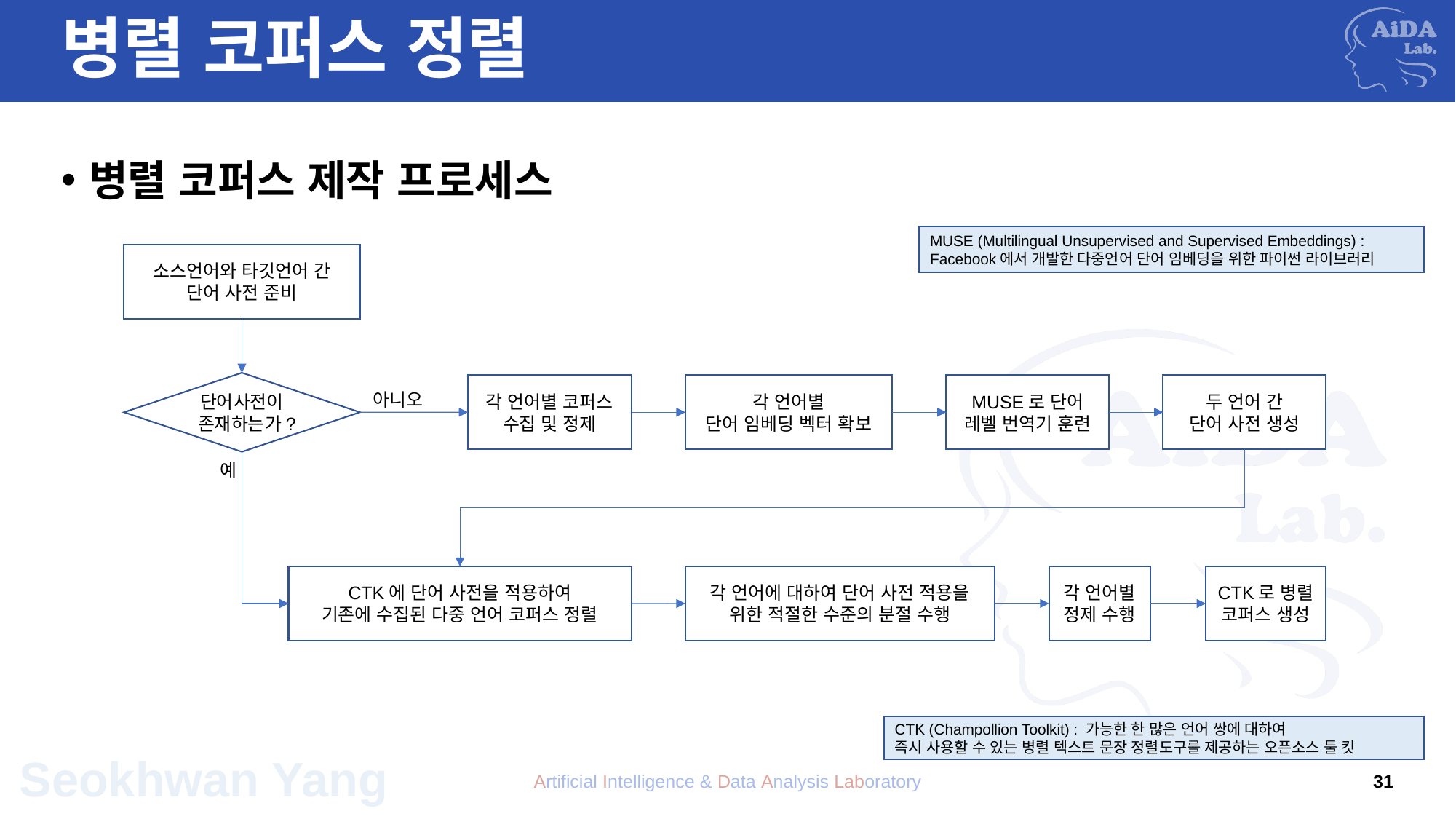

# 병렬 코퍼스 정렬
병렬 코퍼스 제작 프로세스
MUSE (Multilingual Unsupervised and Supervised Embeddings) :
Facebook에서 개발한 다중언어 단어 임베딩을 위한 파이썬 라이브러리
소스언어와 타깃언어 간
단어 사전 준비
단어사전이
존재하는가?
두 언어 간
단어 사전 생성
각 언어별
단어 임베딩 벡터 확보
MUSE로 단어 레벨 번역기 훈련
각 언어별 코퍼스
수집 및 정제
아니오
예
각 언어별
정제 수행
CTK로 병렬 코퍼스 생성
각 언어에 대하여 단어 사전 적용을 위한 적절한 수준의 분절 수행
CTK에 단어 사전을 적용하여
기존에 수집된 다중 언어 코퍼스 정렬
CTK (Champollion Toolkit) : 가능한 한 많은 언어 쌍에 대하여
즉시 사용할 수 있는 병렬 텍스트 문장 정렬도구를 제공하는 오픈소스 툴 킷
Artificial Intelligence & Data Analysis Laboratory
31